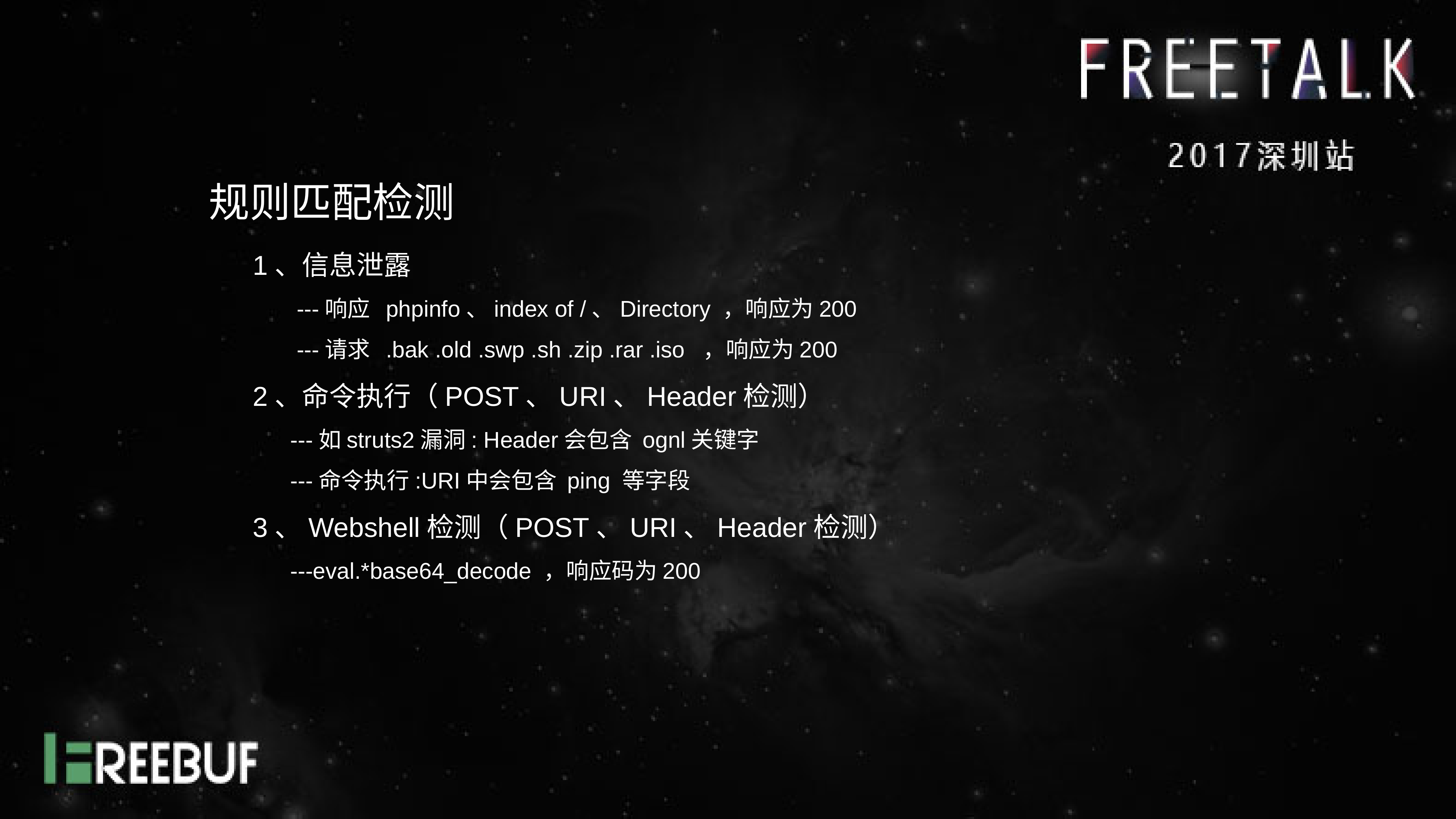

规则匹配检测
1、信息泄露
       ---响应  phpinfo、index of /、Directory ，响应为200
       ---请求  .bak .old .swp .sh .zip .rar .iso  ，响应为200
2、命令执行（POST、URI、Header检测）
      ---如struts2漏洞: Header会包含 ognl关键字
      ---命令执行:URI中会包含 ping 等字段
3、Webshell检测（POST、URI、Header检测）
      ---eval.*base64_decode ，响应码为200